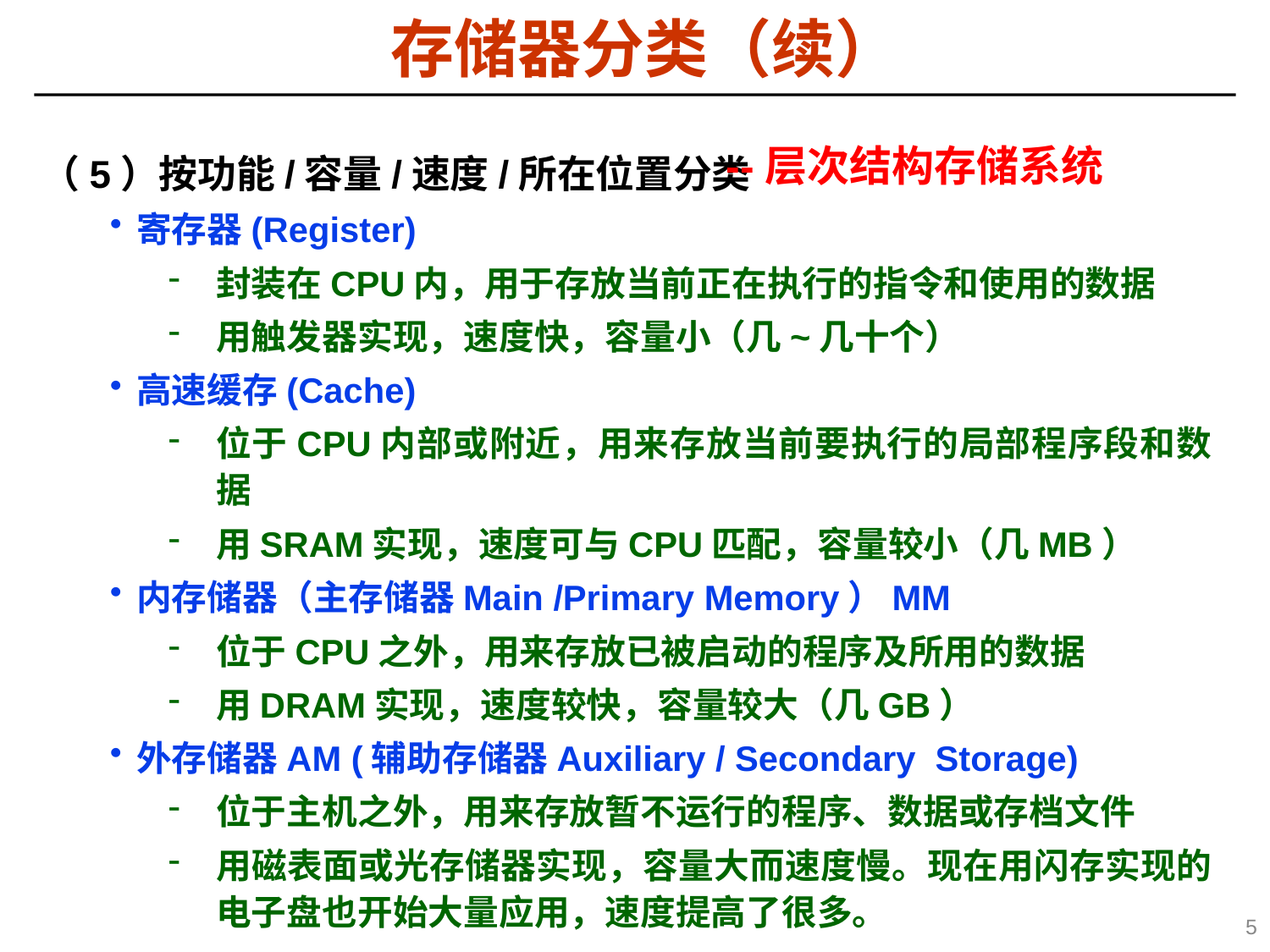

存储器分类（续）
--层次结构存储系统
（5）按功能/容量/速度/所在位置分类
寄存器(Register)
封装在CPU内，用于存放当前正在执行的指令和使用的数据
用触发器实现，速度快，容量小（几~几十个）
高速缓存(Cache)
位于CPU内部或附近，用来存放当前要执行的局部程序段和数据
用SRAM实现，速度可与CPU匹配，容量较小（几MB）
内存储器（主存储器Main /Primary Memory）MM
位于CPU之外，用来存放已被启动的程序及所用的数据
用DRAM实现，速度较快，容量较大（几GB）
外存储器AM (辅助存储器Auxiliary / Secondary  Storage)
位于主机之外，用来存放暂不运行的程序、数据或存档文件
用磁表面或光存储器实现，容量大而速度慢。现在用闪存实现的电子盘也开始大量应用，速度提高了很多。
5